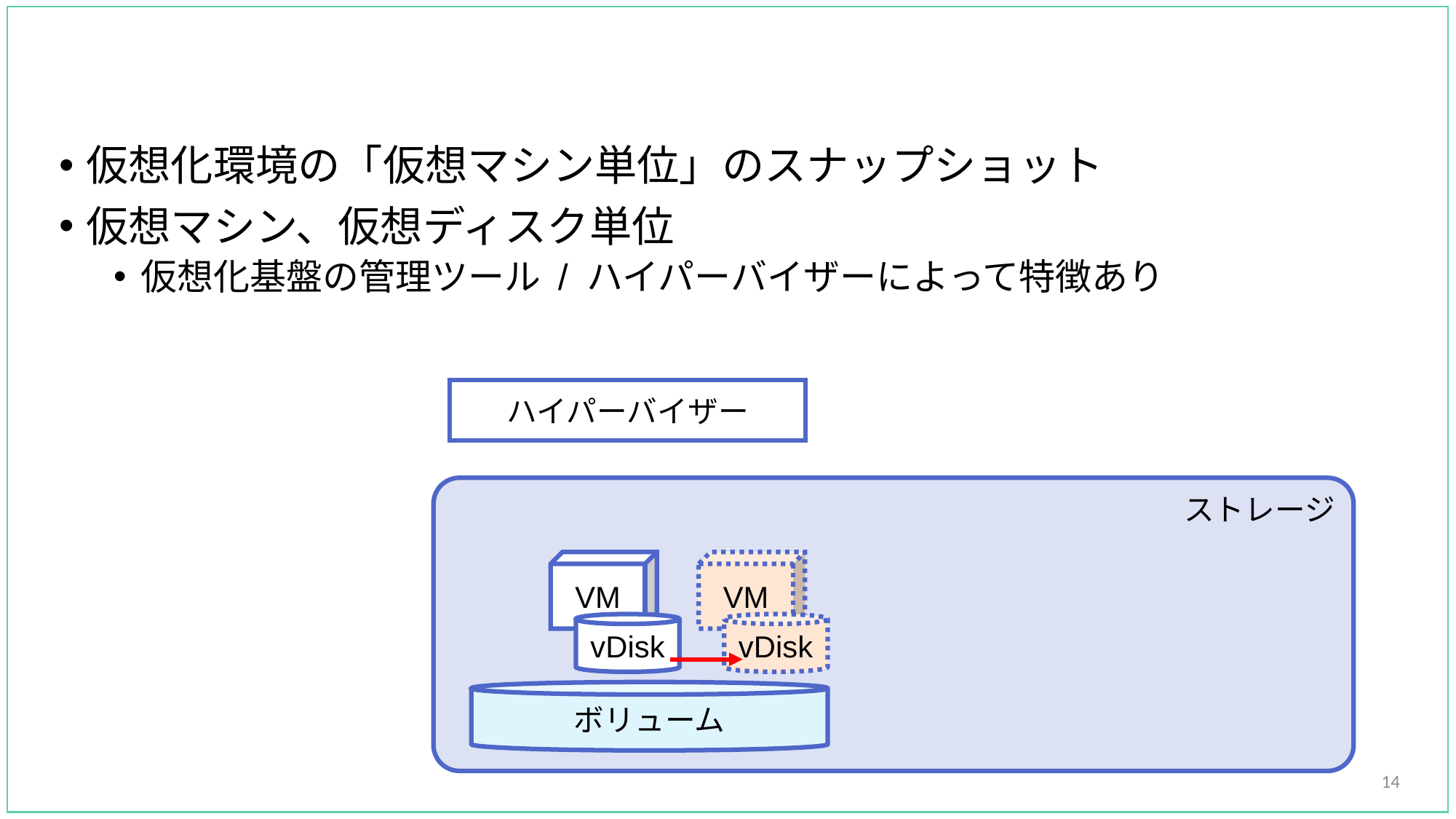

#
仮想化環境の「仮想マシン単位」のスナップショット
仮想マシン、仮想ディスク単位
仮想化基盤の管理ツール / ハイパーバイザーによって特徴あり
ハイパーバイザー
ストレージ
VM
VM
vDisk
vDisk
ボリューム
14